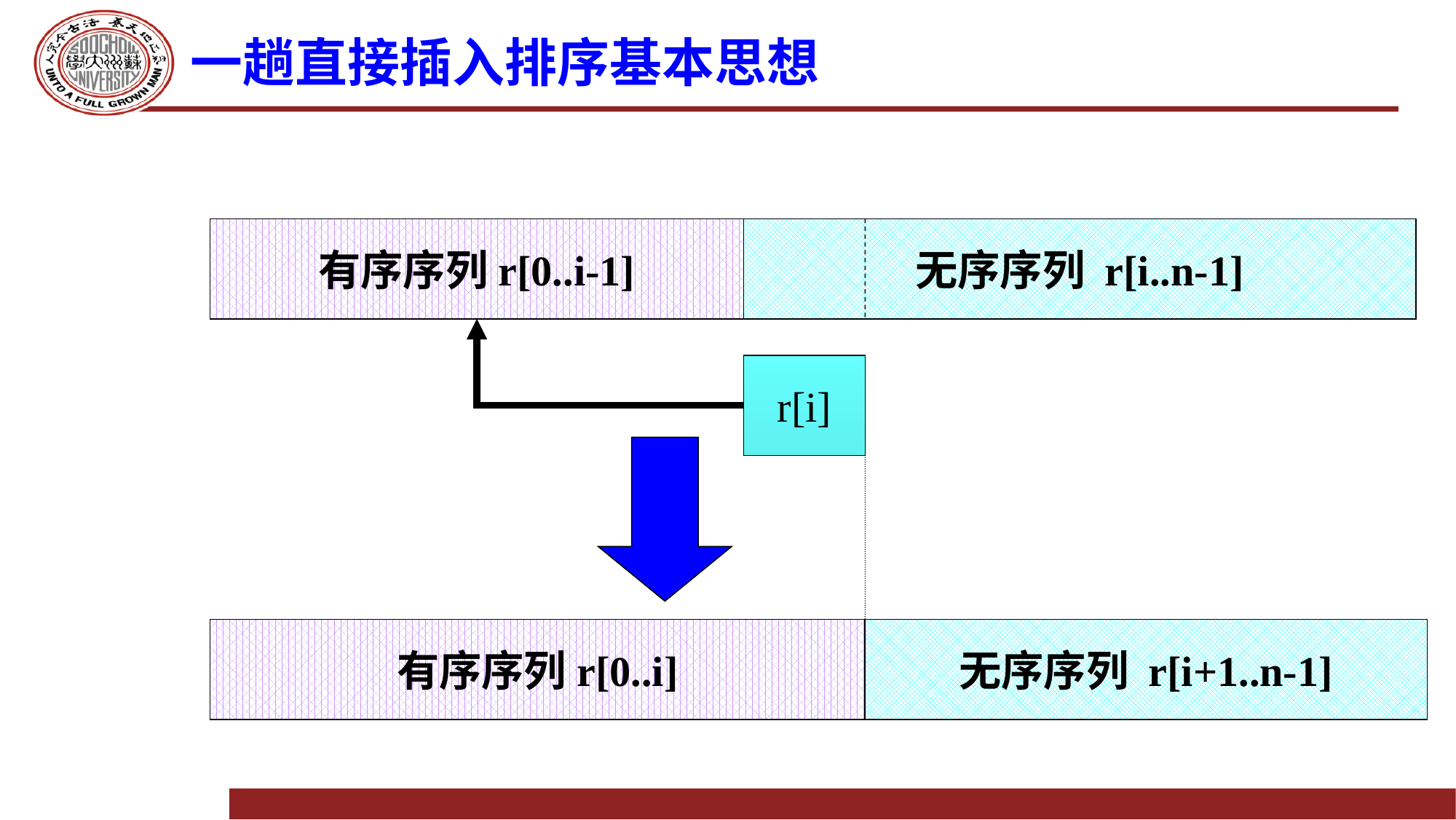

# 一趟直接插入排序基本思想
有序序列r[0..i-1]
无序序列 r[i..n-1]

r[i]

有序序列r[0..i]
无序序列 r[i+1..n-1]